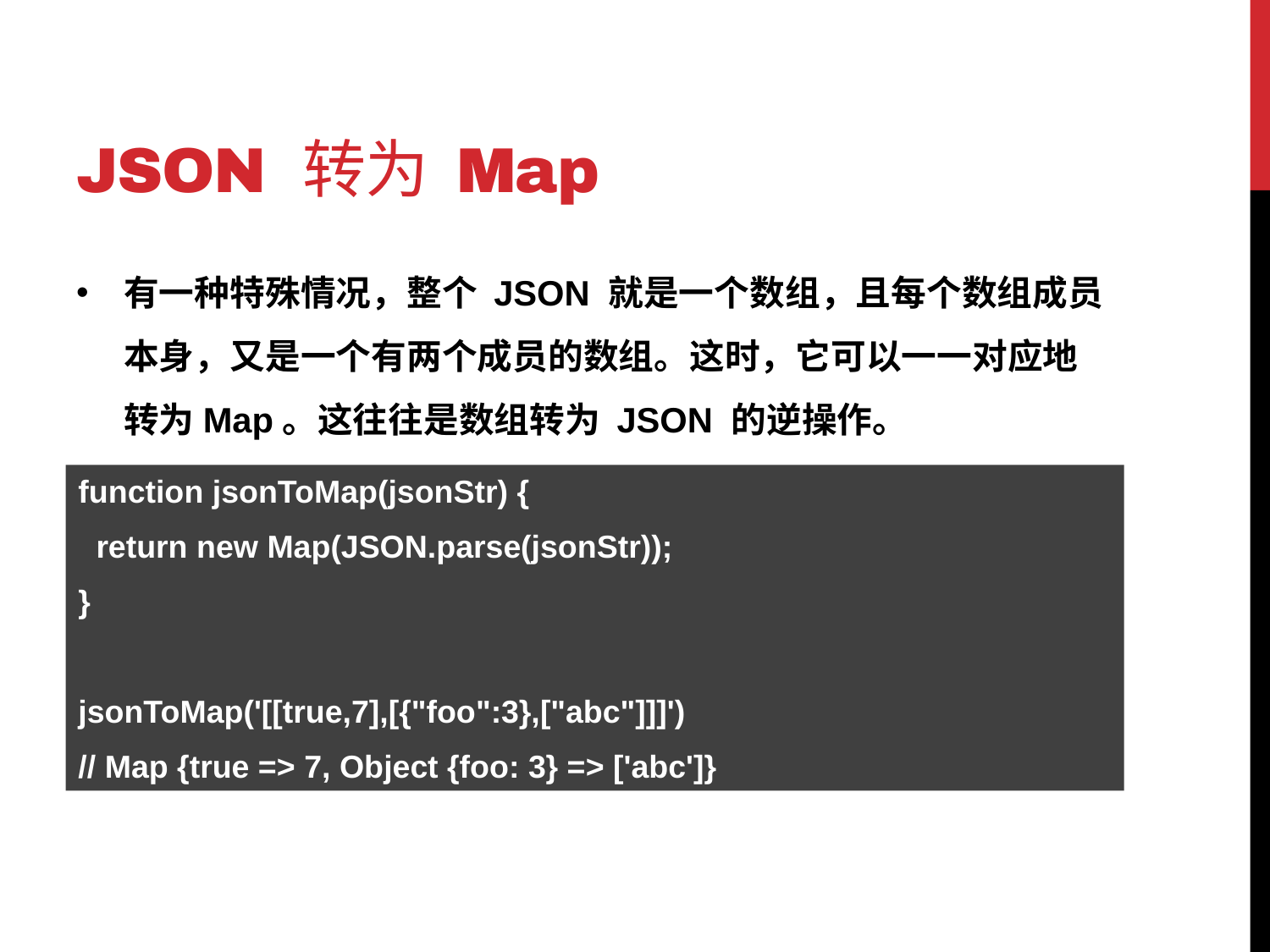

# JSON 转为 Map
有一种特殊情况，整个 JSON 就是一个数组，且每个数组成员本身，又是一个有两个成员的数组。这时，它可以一一对应地转为Map。这往往是数组转为 JSON 的逆操作。

function jsonToMap(jsonStr) {
  return new Map(JSON.parse(jsonStr));
}

jsonToMap('[[true,7],[{"foo":3},["abc"]]]')
// Map {true => 7, Object {foo: 3} => ['abc']}